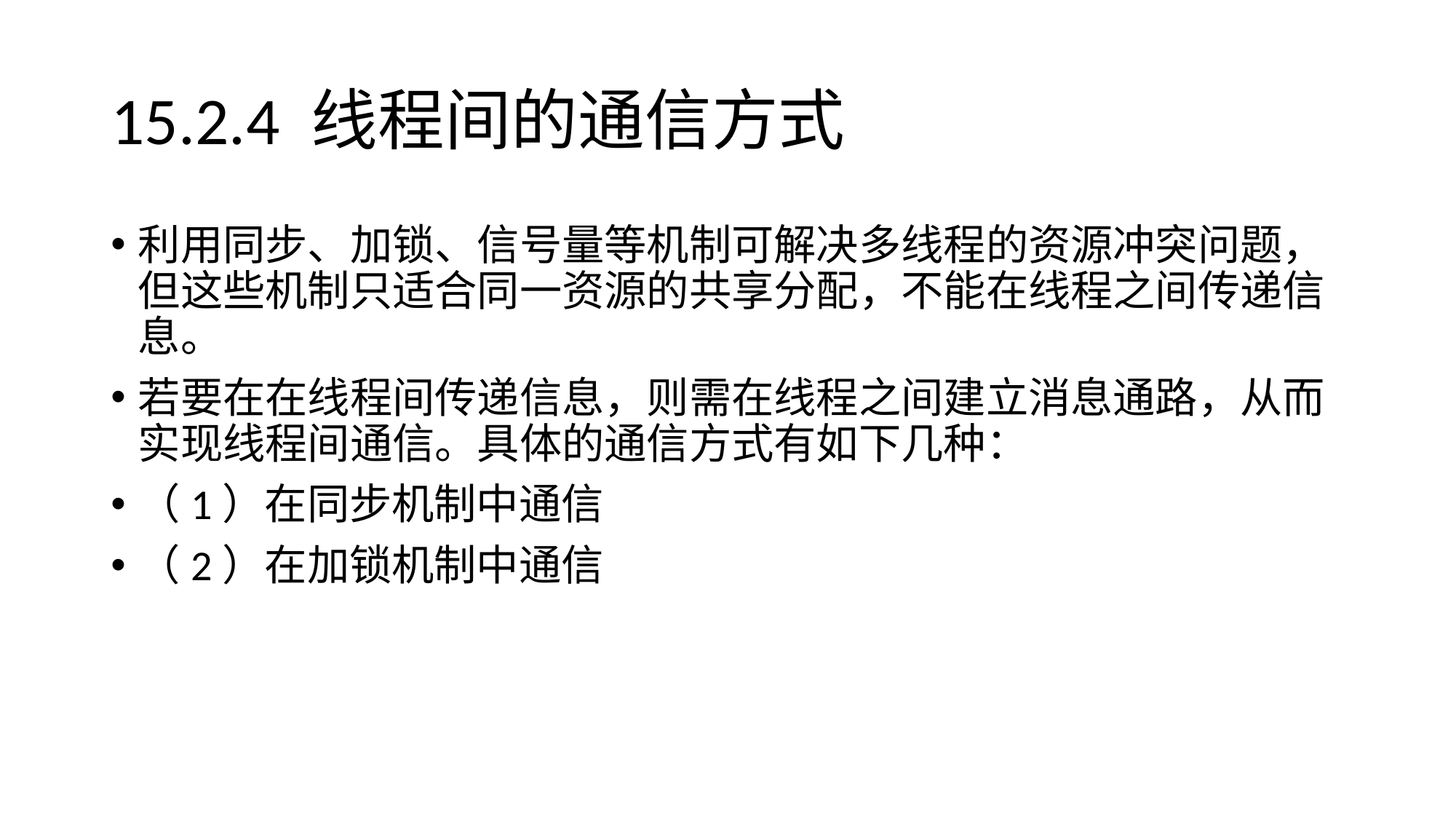

# 15.2.4 线程间的通信方式
利用同步、加锁、信号量等机制可解决多线程的资源冲突问题，但这些机制只适合同一资源的共享分配，不能在线程之间传递信息。
若要在在线程间传递信息，则需在线程之间建立消息通路，从而实现线程间通信。具体的通信方式有如下几种：
（1）在同步机制中通信
（2）在加锁机制中通信